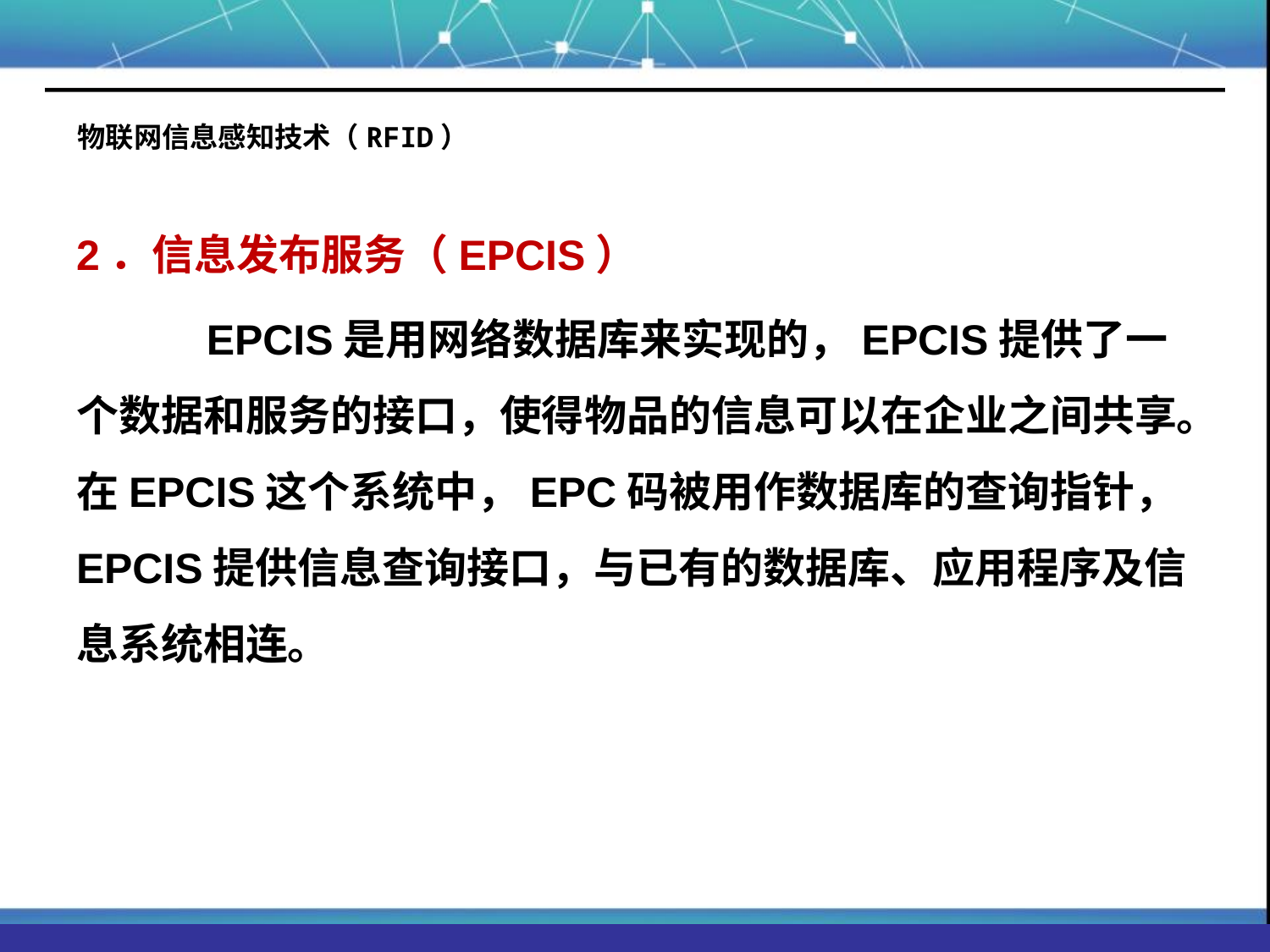

# 物联网信息感知技术（RFID）

2．信息发布服务（EPCIS）
           EPCIS是用网络数据库来实现的，EPCIS提供了一个数据和服务的接口，使得物品的信息可以在企业之间共享。在EPCIS这个系统中，EPC码被用作数据库的查询指针，EPCIS提供信息查询接口，与已有的数据库、应用程序及信息系统相连。